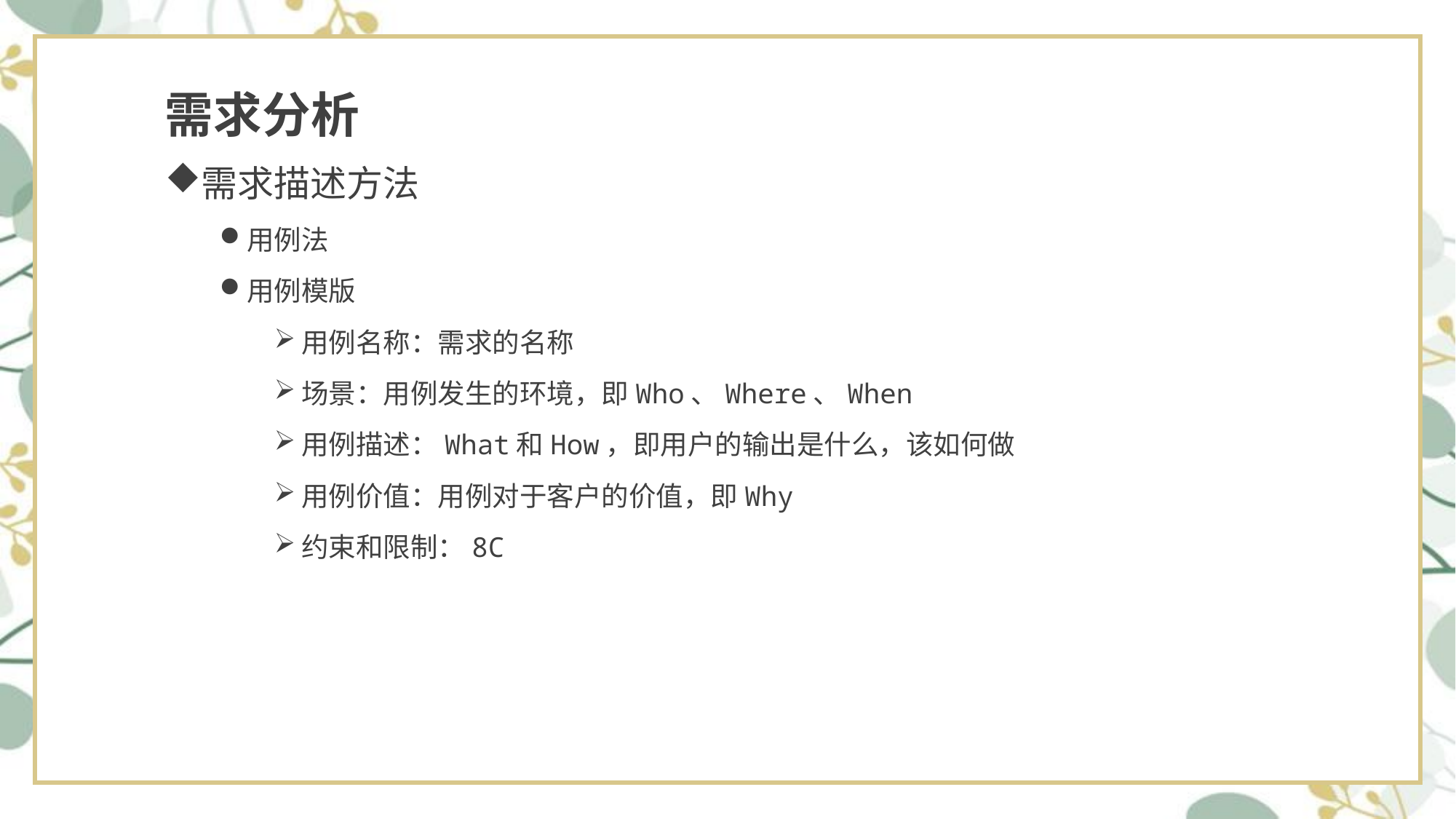

# 需求分析
需求描述方法
用例法
用例模版
用例名称：需求的名称
场景：用例发生的环境，即Who、Where、When
用例描述：What和How，即用户的输出是什么，该如何做
用例价值：用例对于客户的价值，即Why
约束和限制：8C